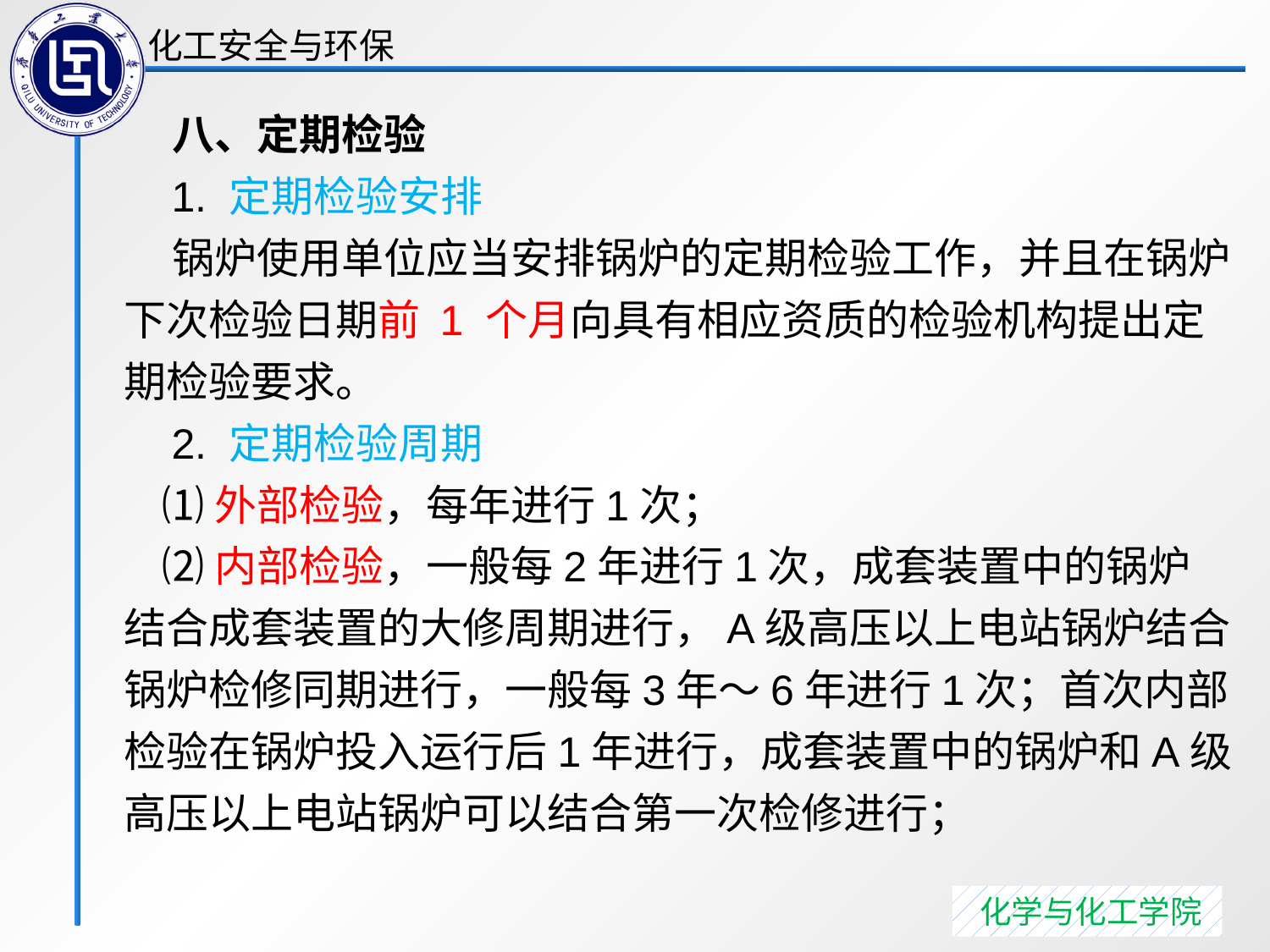

八、定期检验
    1. 定期检验安排
    锅炉使用单位应当安排锅炉的定期检验工作，并且在锅炉下次检验日期前 1 个月向具有相应资质的检验机构提出定期检验要求。
    2. 定期检验周期
    ⑴外部检验，每年进行1次；
    ⑵内部检验，一般每2年进行1次，成套装置中的锅炉结合成套装置的大修周期进行，A级高压以上电站锅炉结合锅炉检修同期进行，一般每3年～6年进行1次；首次内部检验在锅炉投入运行后1年进行，成套装置中的锅炉和A级高压以上电站锅炉可以结合第一次检修进行；